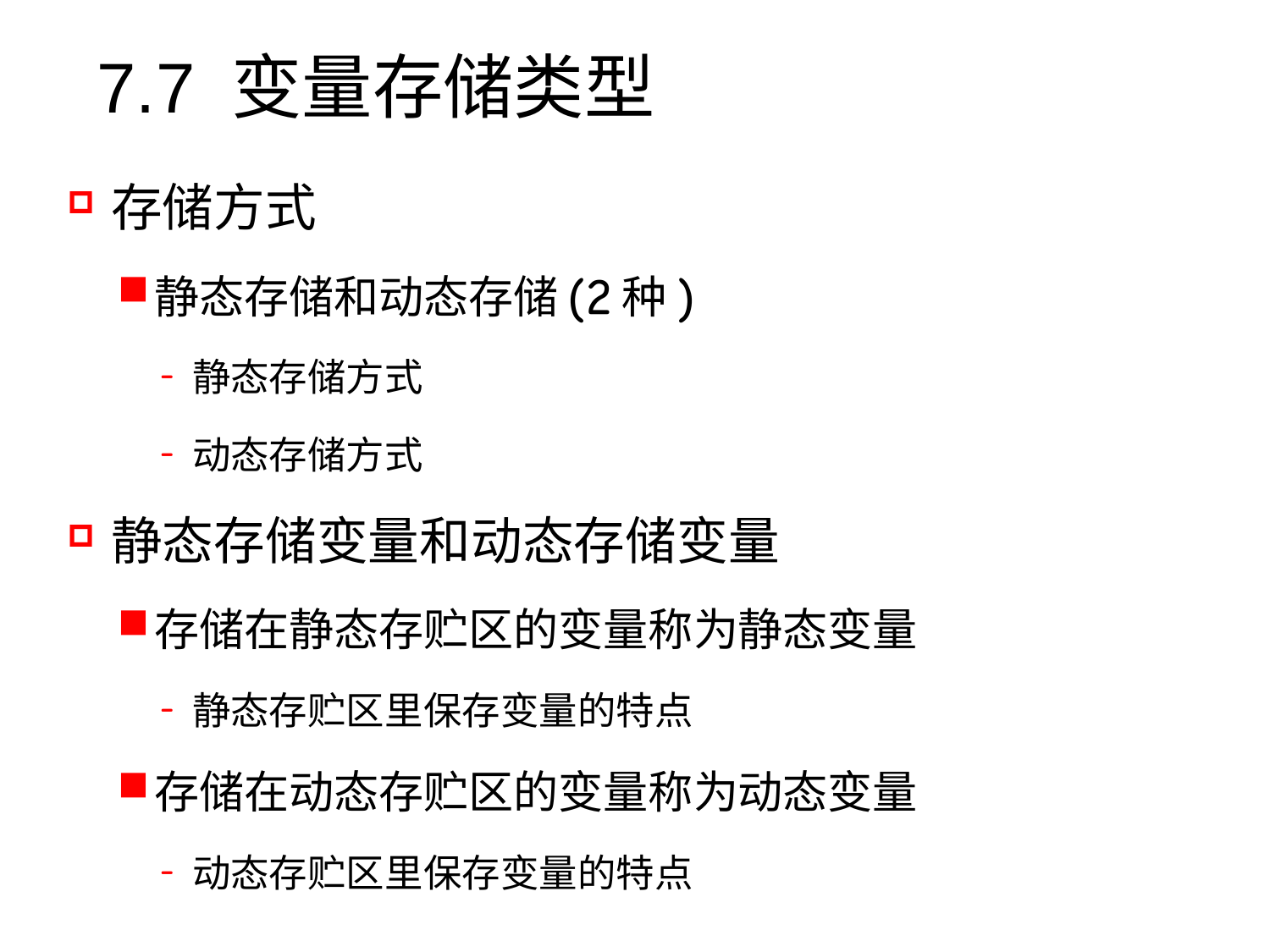

# 7.7 变量存储类型
存储方式
静态存储和动态存储(2种)
静态存储方式
动态存储方式
静态存储变量和动态存储变量
存储在静态存贮区的变量称为静态变量
静态存贮区里保存变量的特点
存储在动态存贮区的变量称为动态变量
动态存贮区里保存变量的特点